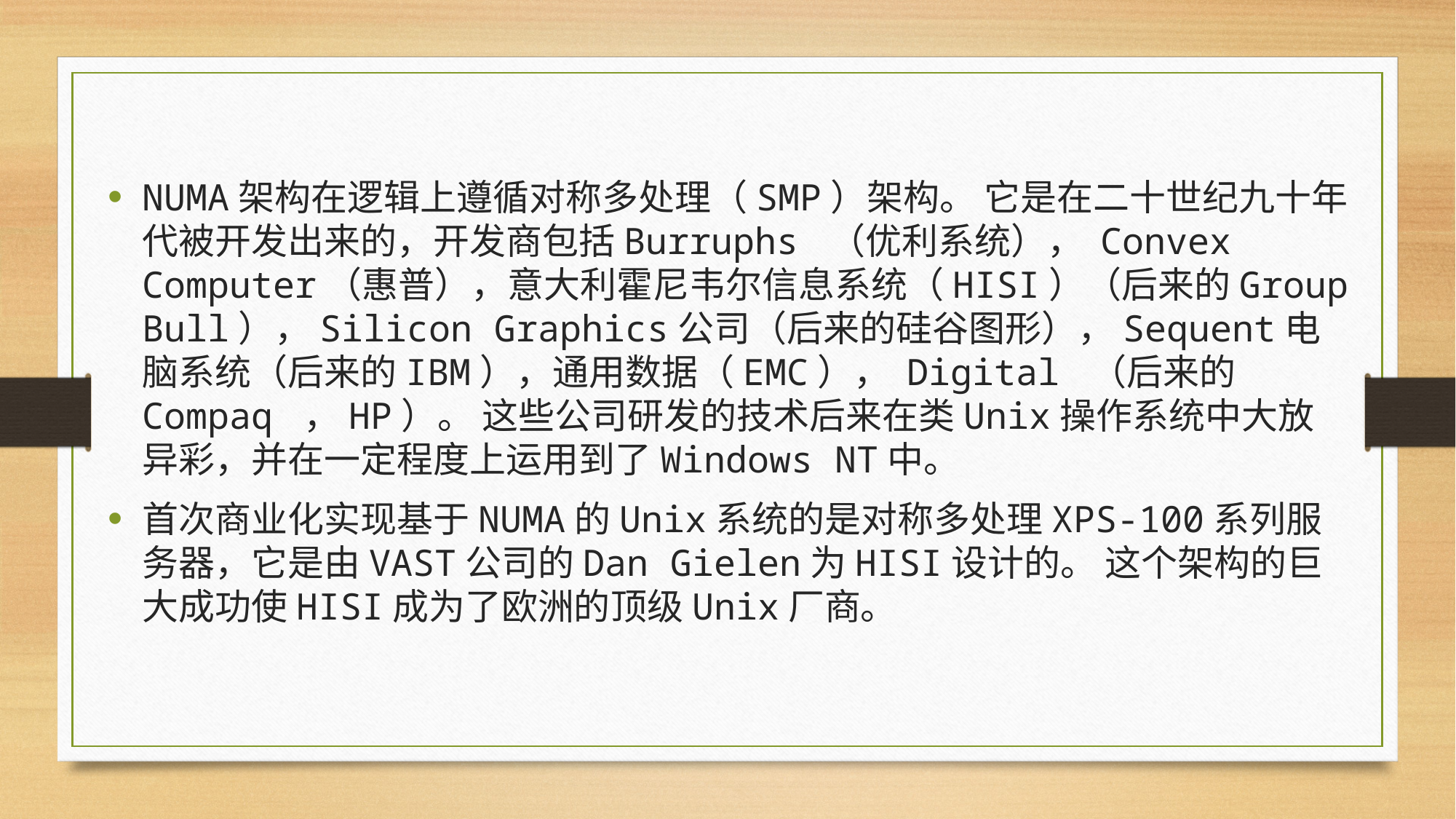

#
NUMA架构在逻辑上遵循对称多处理（SMP）架构。 它是在二十世纪九十年代被开发出来的，开发商包括Burruphs （优利系统）， Convex Computer（惠普），意大利霍尼韦尔信息系统（HISI）（后来的Group Bull），Silicon Graphics公司（后来的硅谷图形），Sequent电脑系统（后来的IBM），通用数据（EMC）， Digital （后来的Compaq ，HP）。 这些公司研发的技术后来在类Unix操作系统中大放异彩，并在一定程度上运用到了Windows NT中。
首次商业化实现基于NUMA的Unix系统的是对称多处理XPS-100系列服务器，它是由VAST公司的Dan Gielen为HISI设计的。 这个架构的巨大成功使HISI成为了欧洲的顶级Unix厂商。